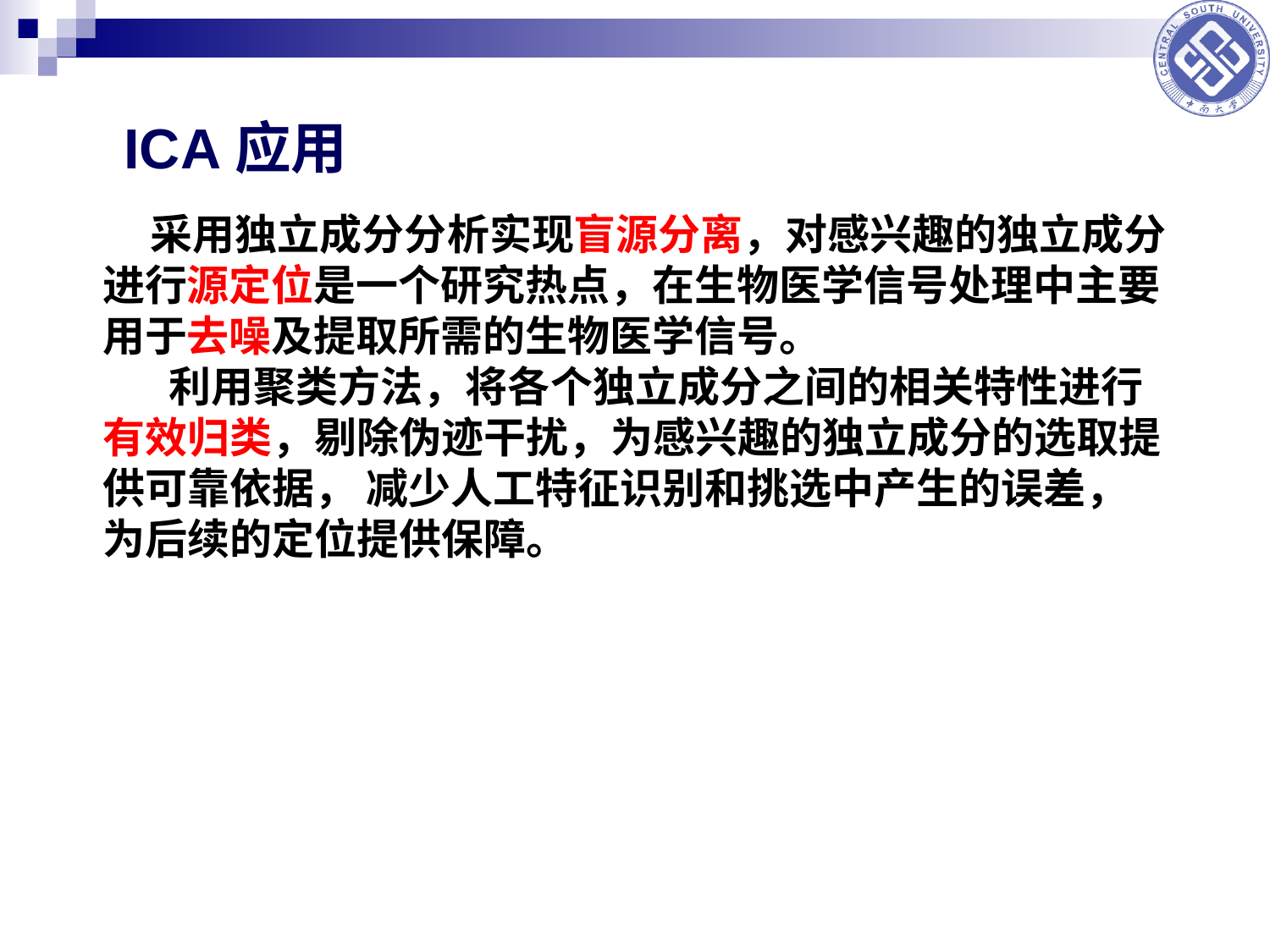

ICA应用
    采用独立成分分析实现盲源分离，对感兴趣的独立成分进行源定位是一个研究热点，在生物医学信号处理中主要用于去噪及提取所需的生物医学信号。
       利用聚类方法，将各个独立成分之间的相关特性进行有效归类，剔除伪迹干扰，为感兴趣的独立成分的选取提供可靠依据， 减少人工特征识别和挑选中产生的误差，为后续的定位提供保障。